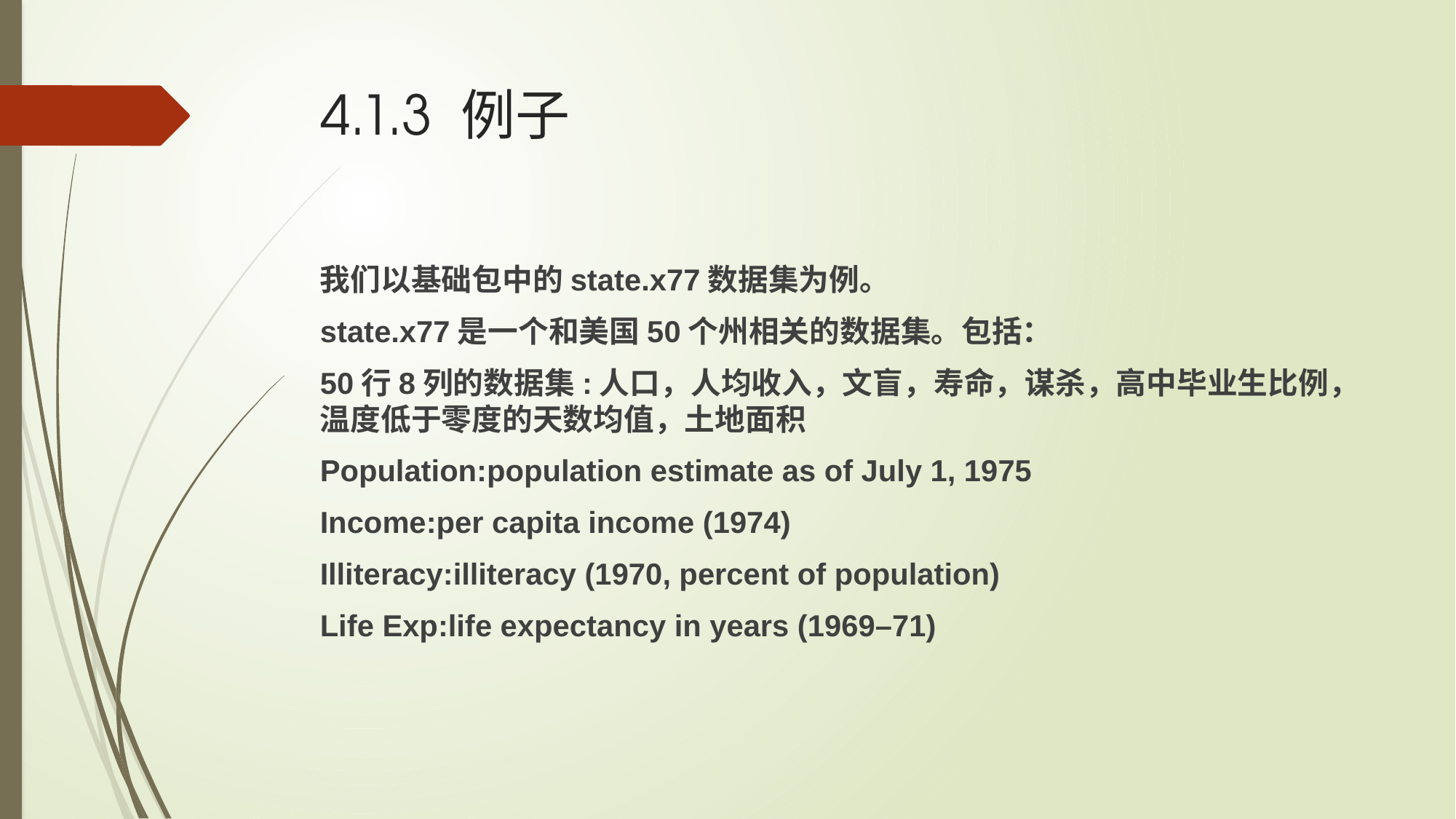

# 4.1.3 例子
我们以基础包中的state.x77数据集为例。
state.x77是一个和美国50个州相关的数据集。包括：
50行8列的数据集:人口，人均收入，文盲，寿命，谋杀，高中毕业生比例，温度低于零度的天数均值，土地面积
Population:population estimate as of July 1, 1975
Income:per capita income (1974)
Illiteracy:illiteracy (1970, percent of population)
Life Exp:life expectancy in years (1969–71)